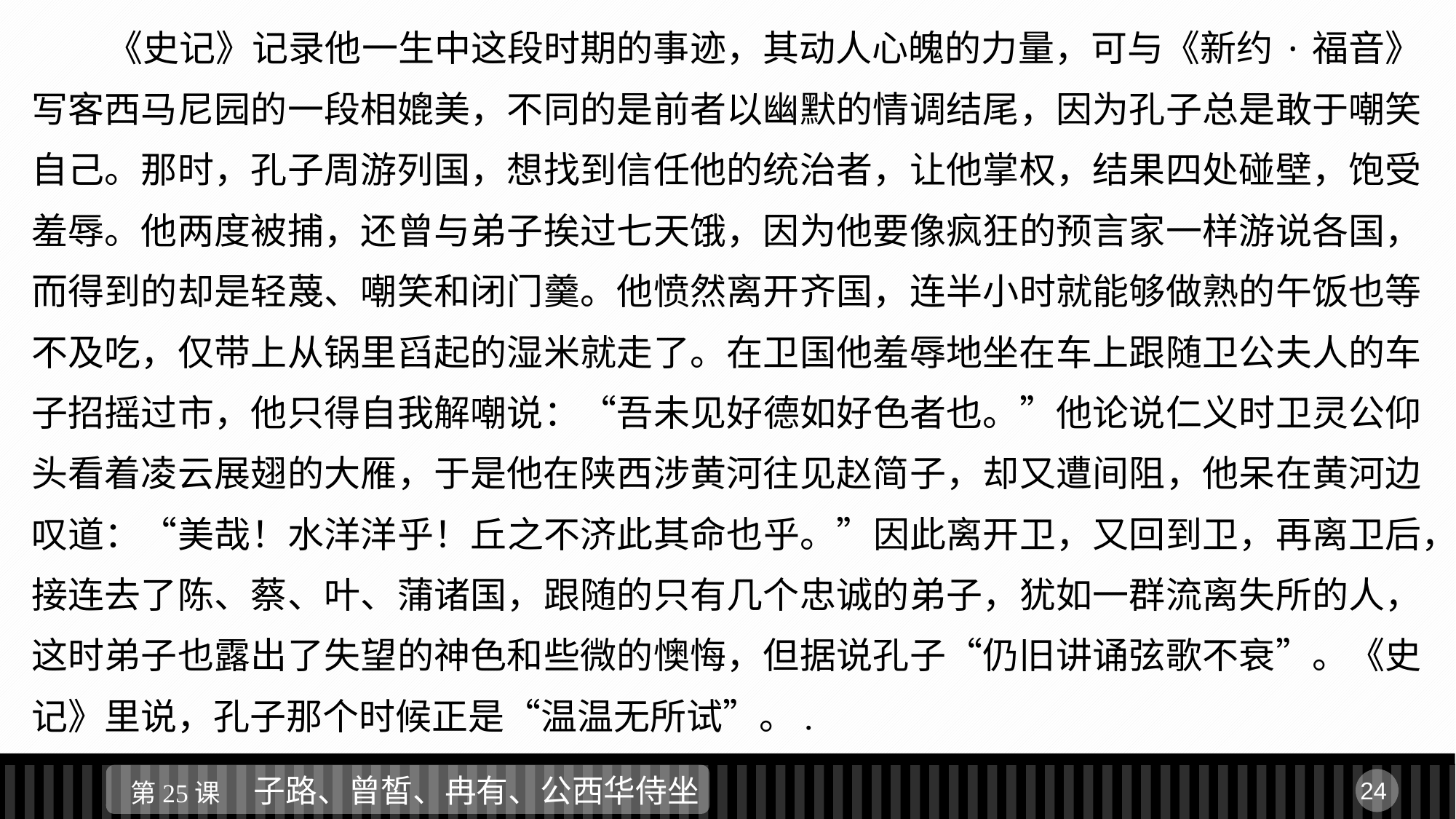

《史记》记录他一生中这段时期的事迹，其动人心魄的力量，可与《新约·福音》写客西马尼园的一段相媲美，不同的是前者以幽默的情调结尾，因为孔子总是敢于嘲笑自己。那时，孔子周游列国，想找到信任他的统治者，让他掌权，结果四处碰壁，饱受羞辱。他两度被捕，还曾与弟子挨过七天饿，因为他要像疯狂的预言家一样游说各国，而得到的却是轻蔑、嘲笑和闭门羹。他愤然离开齐国，连半小时就能够做熟的午饭也等不及吃，仅带上从锅里舀起的湿米就走了。在卫国他羞辱地坐在车上跟随卫公夫人的车子招摇过市，他只得自我解嘲说：“吾未见好德如好色者也。”他论说仁义时卫灵公仰头看着凌云展翅的大雁，于是他在陕西涉黄河往见赵简子，却又遭间阻，他呆在黄河边叹道：“美哉！水洋洋乎！丘之不济此其命也乎。”因此离开卫，又回到卫，再离卫后，接连去了陈、蔡、叶、蒲诸国，跟随的只有几个忠诚的弟子，犹如一群流离失所的人，这时弟子也露出了失望的神色和些微的懊悔，但据说孔子“仍旧讲诵弦歌不衰”。《史记》里说，孔子那个时候正是“温温无所试”。.